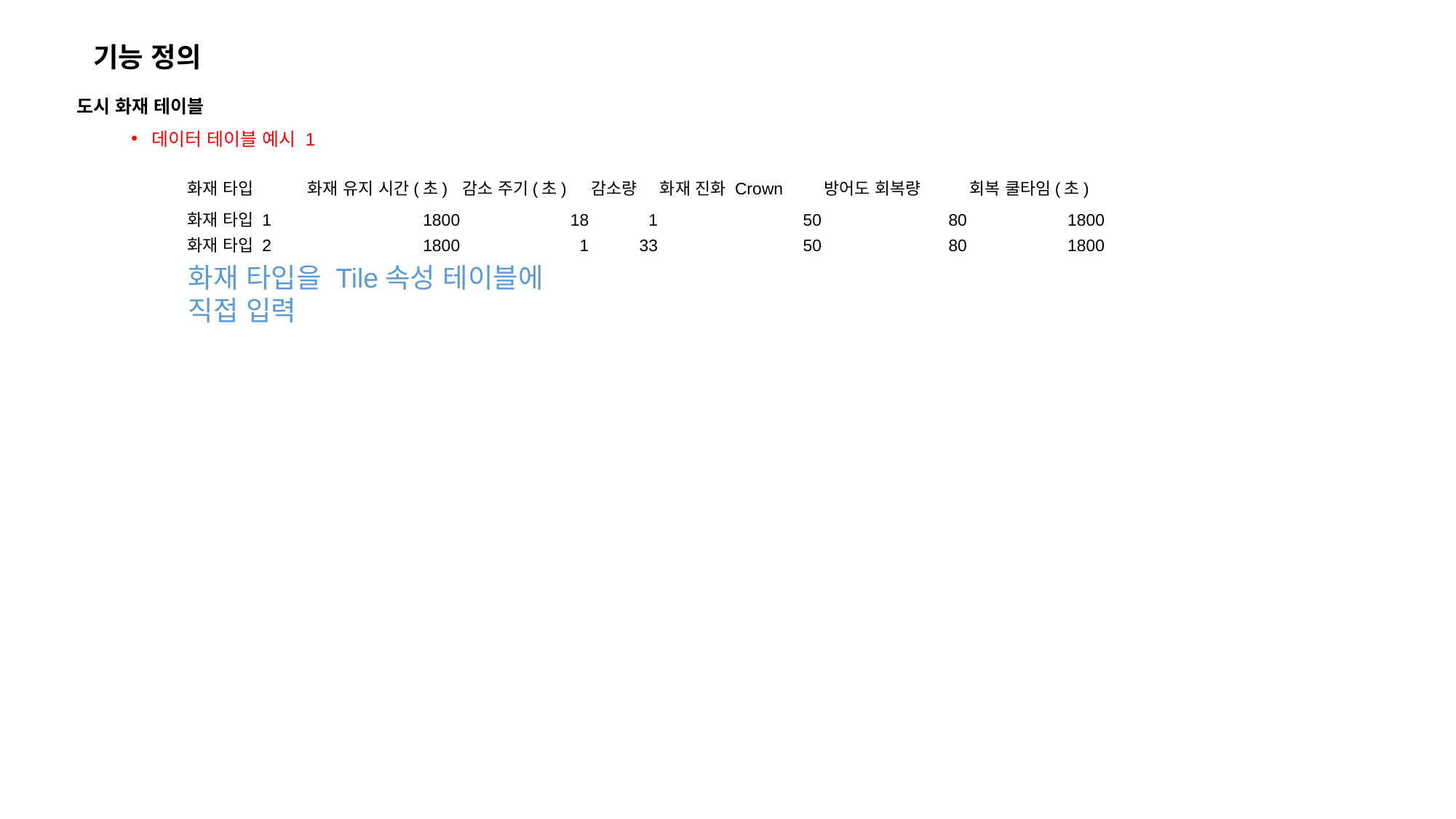

기능 정의
도시 화재 테이블
데이터 테이블 예시 1

| 화재 타입 | 화재 유지 시간(초) | 감소 주기(초) | 감소량 | 화재 진화 Crown | 방어도 회복량 | 회복 쿨타임(초) |
| --- | --- | --- | --- | --- | --- | --- |
| 화재 타입 1 | 1800 | 18 | 1 | 50 | 80 | 1800 |
| 화재 타입 2 | 1800 | 1 | 33 | 50 | 80 | 1800 |
화재 타입을 Tile속성 테이블에 직접 입력